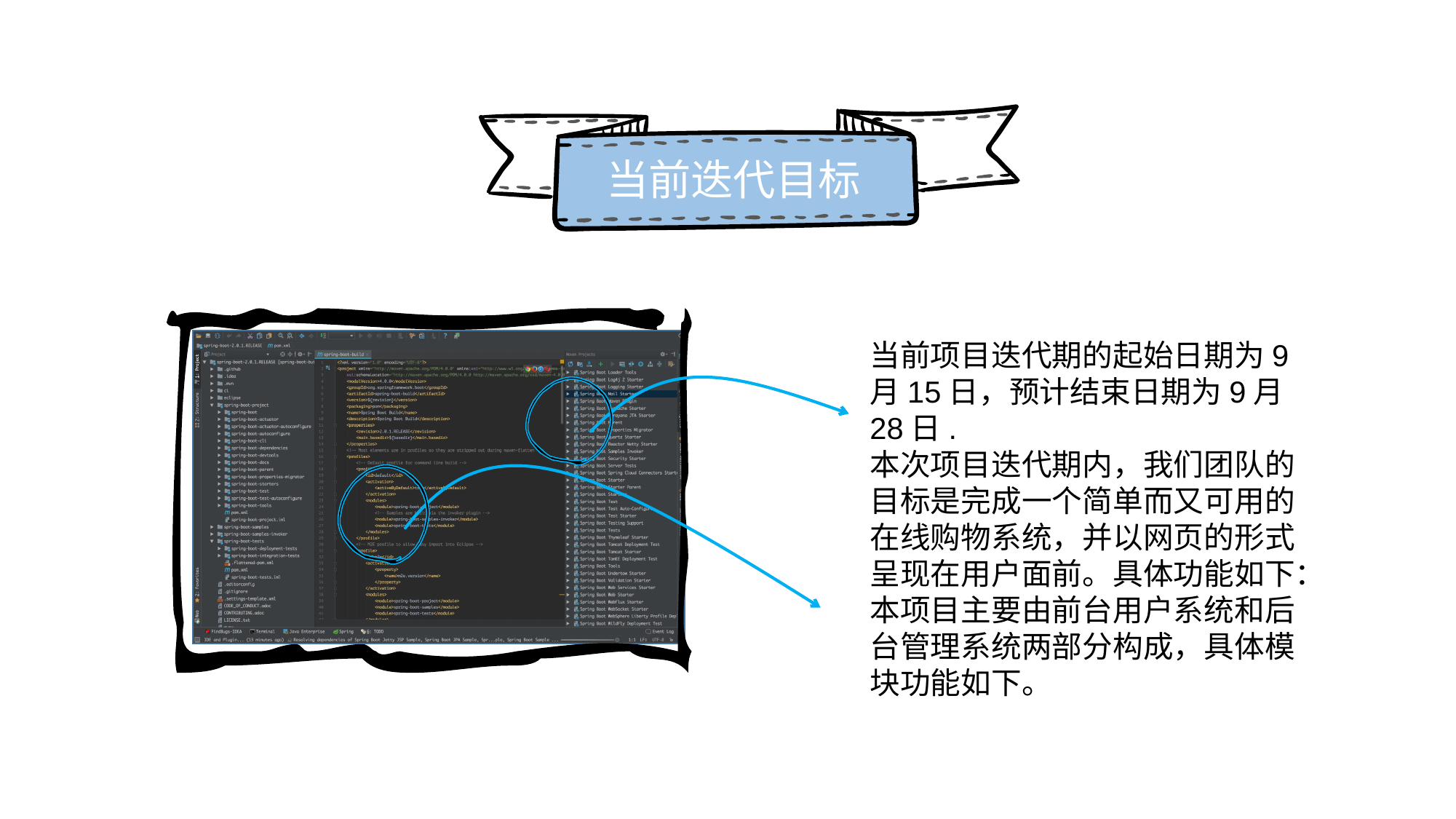

当前迭代目标

当前项目迭代期的起始日期为9月15日，预计结束日期为9月28日.
本次项目迭代期内，我们团队的目标是完成一个简单而又可用的在线购物系统，并以网页的形式呈现在用户面前。具体功能如下：
本项目主要由前台用户系统和后台管理系统两部分构成，具体模块功能如下。